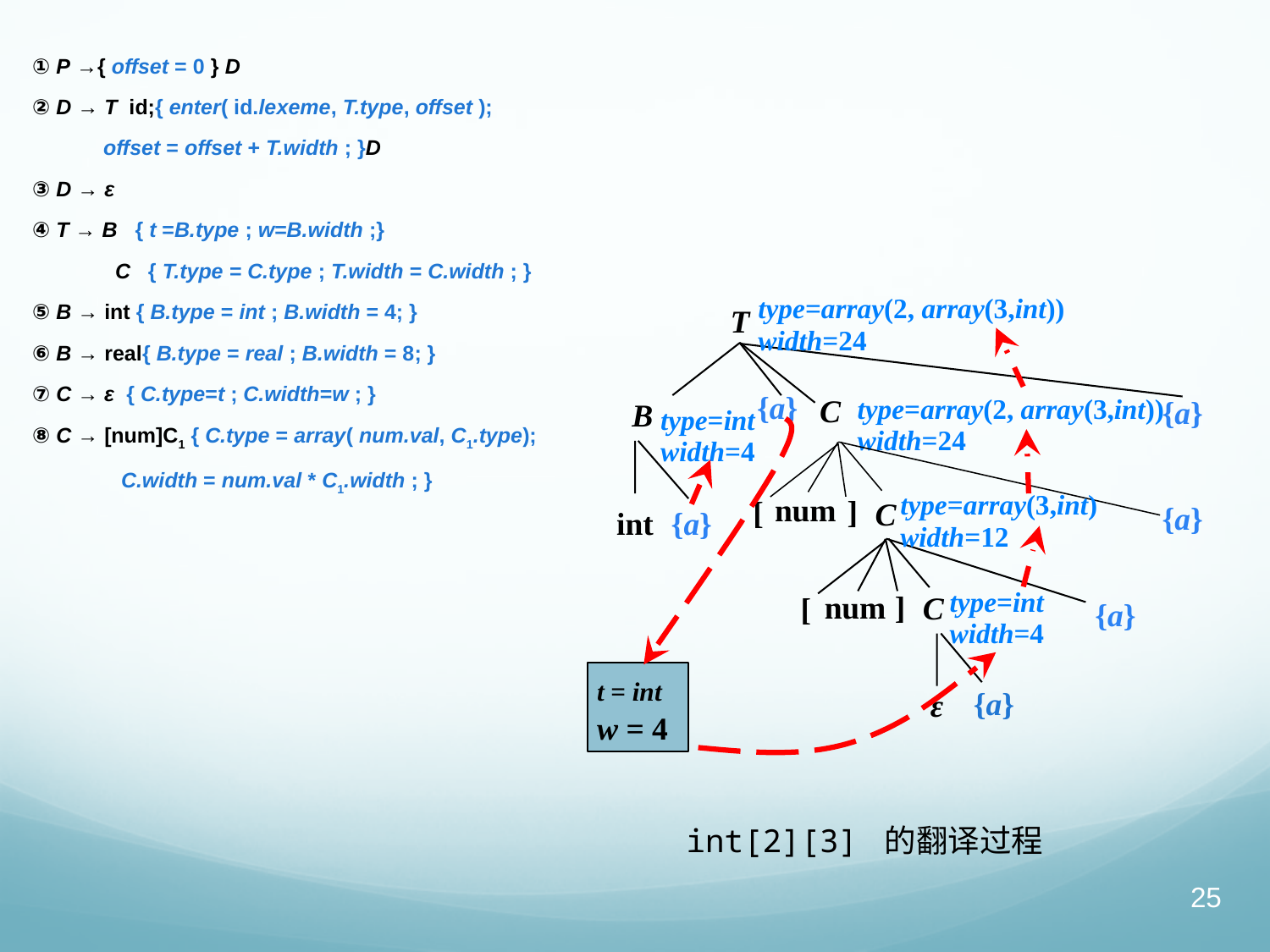

① P →{ offset = 0 } D
② D → T  id;{ enter( id.lexeme, T.type, offset );
            offset = offset + T.width ; }D
③ D → ε
④ T → B   { t =B.type ; w=B.width ;}
              C   { T.type = C.type ; T.width = C.width ; }
⑤ B → int { B.type = int ; B.width = 4; }
⑥ B → real{ B.type = real ; B.width = 8; }
⑦ C → ε  { C.type=t ; C.width=w ; }
⑧ C → [num]C1 { C.type = array( num.val, C1.type);
               C.width = num.val * C1.width ; }
T

{a}
{a}
B
C
type=array(2, array(3,int))
width=24

type=array(2, array(3,int))
width=24
type=int
width=4

int
{a}

num
]
[
C
{a}
type=array(3,int)
width=12

num
]
[
C
{a}
type=int
width=4

{a}
ε

t = int
w = 4
int[2][3] 的翻译过程
25